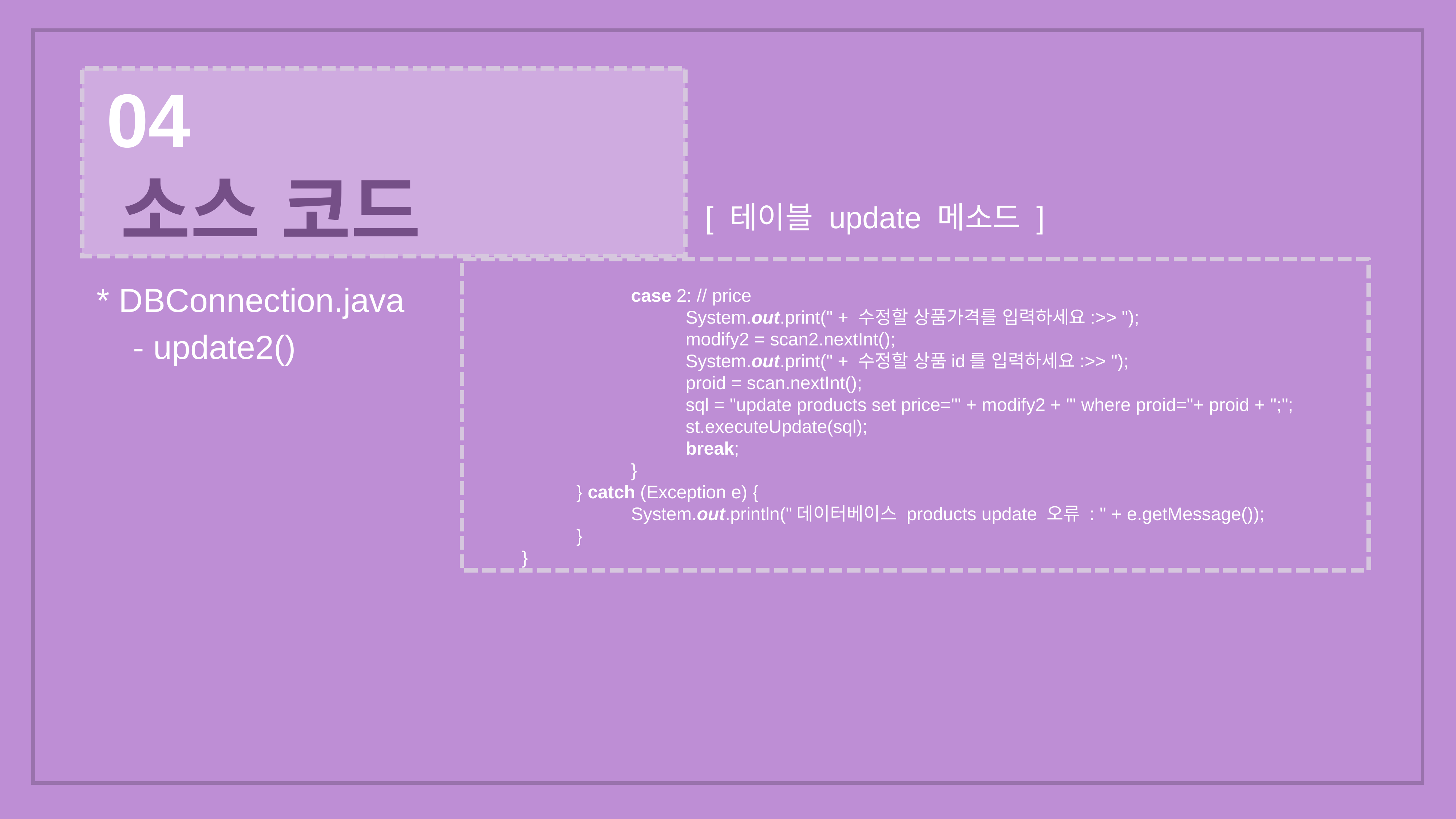

04
 소스 코드
[ 테이블 update 메소드 ]

			case 2: // price
				System.out.print(" + 수정할 상품가격를 입력하세요:>> ");
				modify2 = scan2.nextInt();
				System.out.print(" + 수정할 상품id를 입력하세요:>> ");
				proid = scan.nextInt();
				sql = "update products set price='" + modify2 + "' where proid="+ proid + ";";
				st.executeUpdate(sql);
				break;
			}
		} catch (Exception e) {
			System.out.println("데이터베이스 products update 오류 : " + e.getMessage());
		}
	}
* DBConnection.java
- update2()